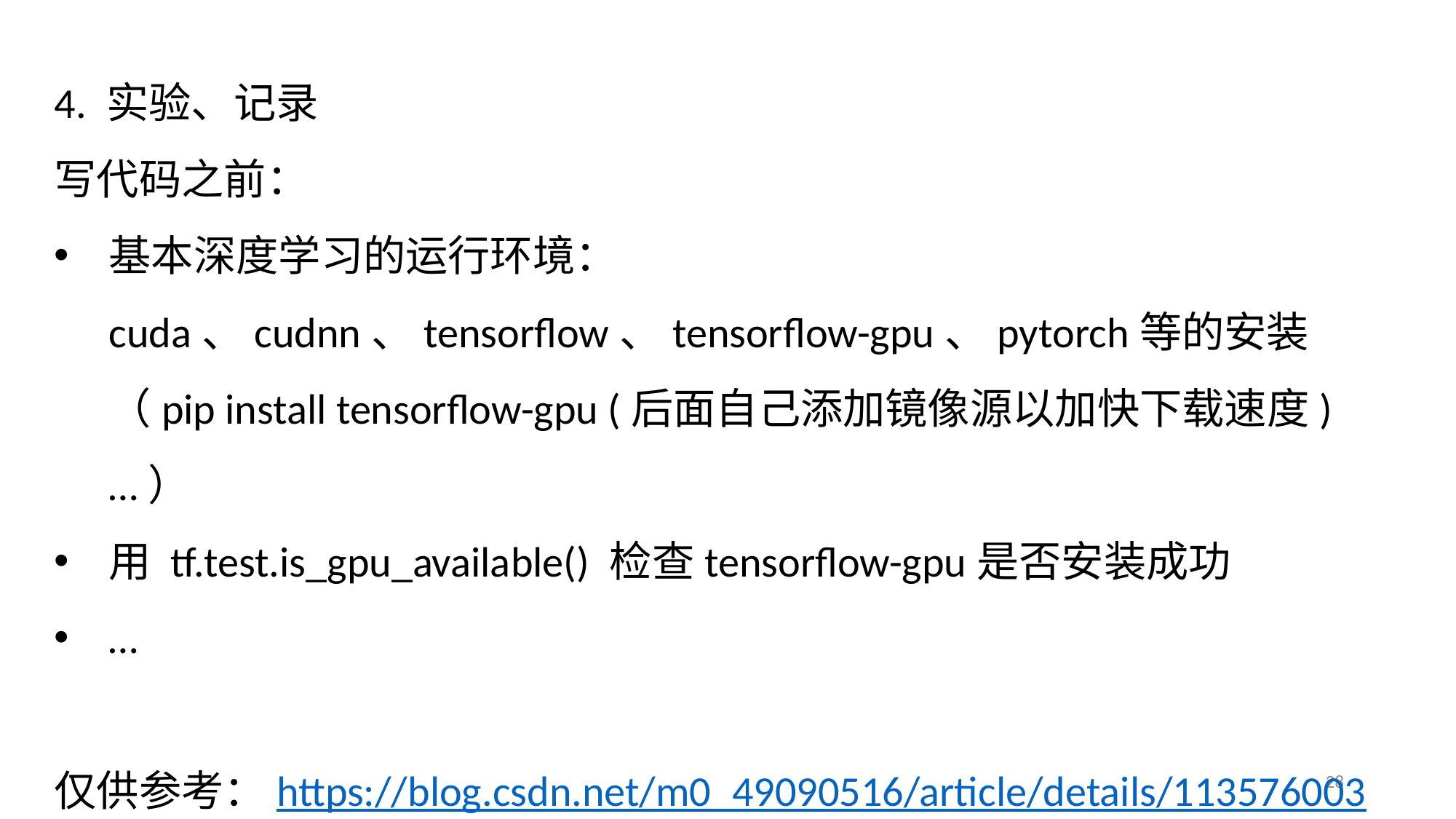

4. 实验、记录
写代码之前：
基本深度学习的运行环境：cuda、cudnn、tensorflow、tensorflow-gpu、pytorch等的安装（pip install tensorflow-gpu (后面自己添加镜像源以加快下载速度)…）
用 tf.test.is_gpu_available() 检查tensorflow-gpu是否安装成功
…

仅供参考：https://blog.csdn.net/m0_49090516/article/details/113576003
28